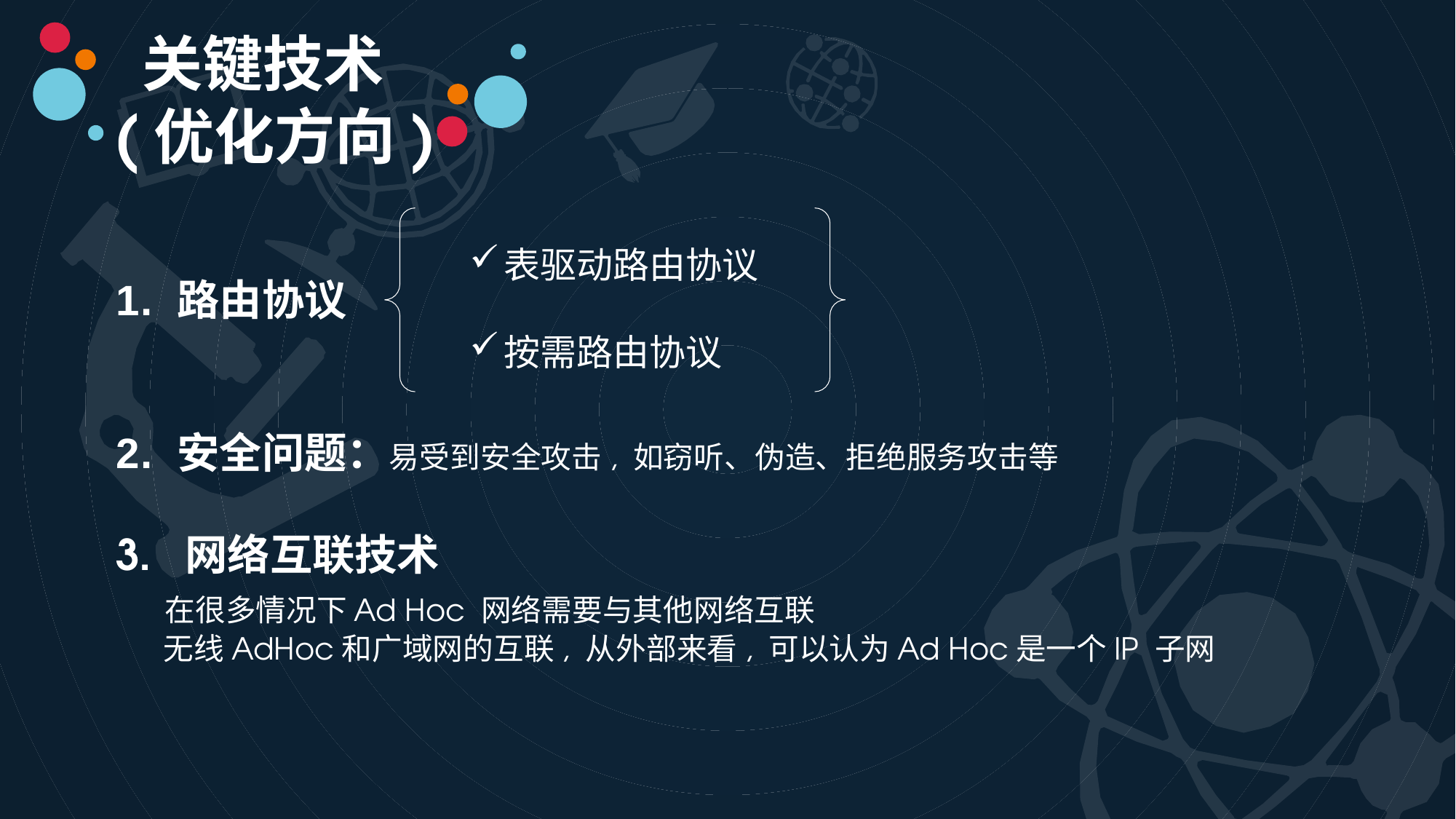

关键技术
(优化方向)
表驱动路由协议

按需路由协议
路由协议

安全问题：易受到安全攻击, 如窃听、伪造、拒绝服务攻击等

3.  网络互联技术
    在很多情况下Ad Hoc 网络需要与其他网络互联
      无线AdHoc和广域网的互联, 从外部来看, 可以认为Ad Hoc是一个IP 子网